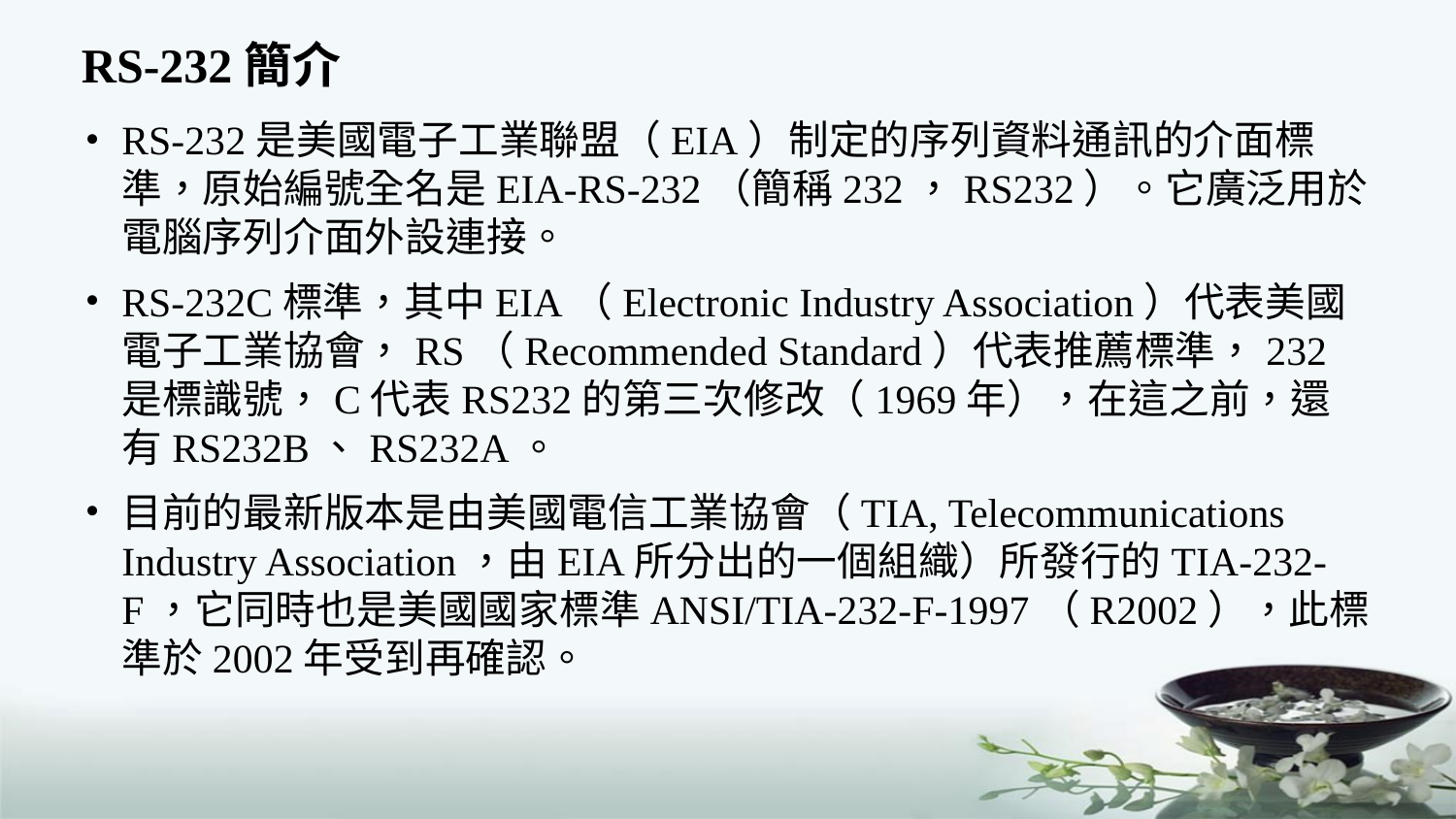

# RS-232簡介
RS-232是美國電子工業聯盟（EIA）制定的序列資料通訊的介面標準，原始編號全名是EIA-RS-232（簡稱232，RS232）。它廣泛用於電腦序列介面外設連接。
RS-232C標準，其中EIA（Electronic Industry Association）代表美國電子工業協會，RS（Recommended Standard）代表推薦標準，232是標識號，C代表RS232的第三次修改（1969年），在這之前，還有RS232B、RS232A。
目前的最新版本是由美國電信工業協會（TIA, Telecommunications Industry Association，由EIA所分出的一個組織）所發行的TIA-232-F，它同時也是美國國家標準ANSI/TIA-232-F-1997（R2002），此標準於2002年受到再確認。